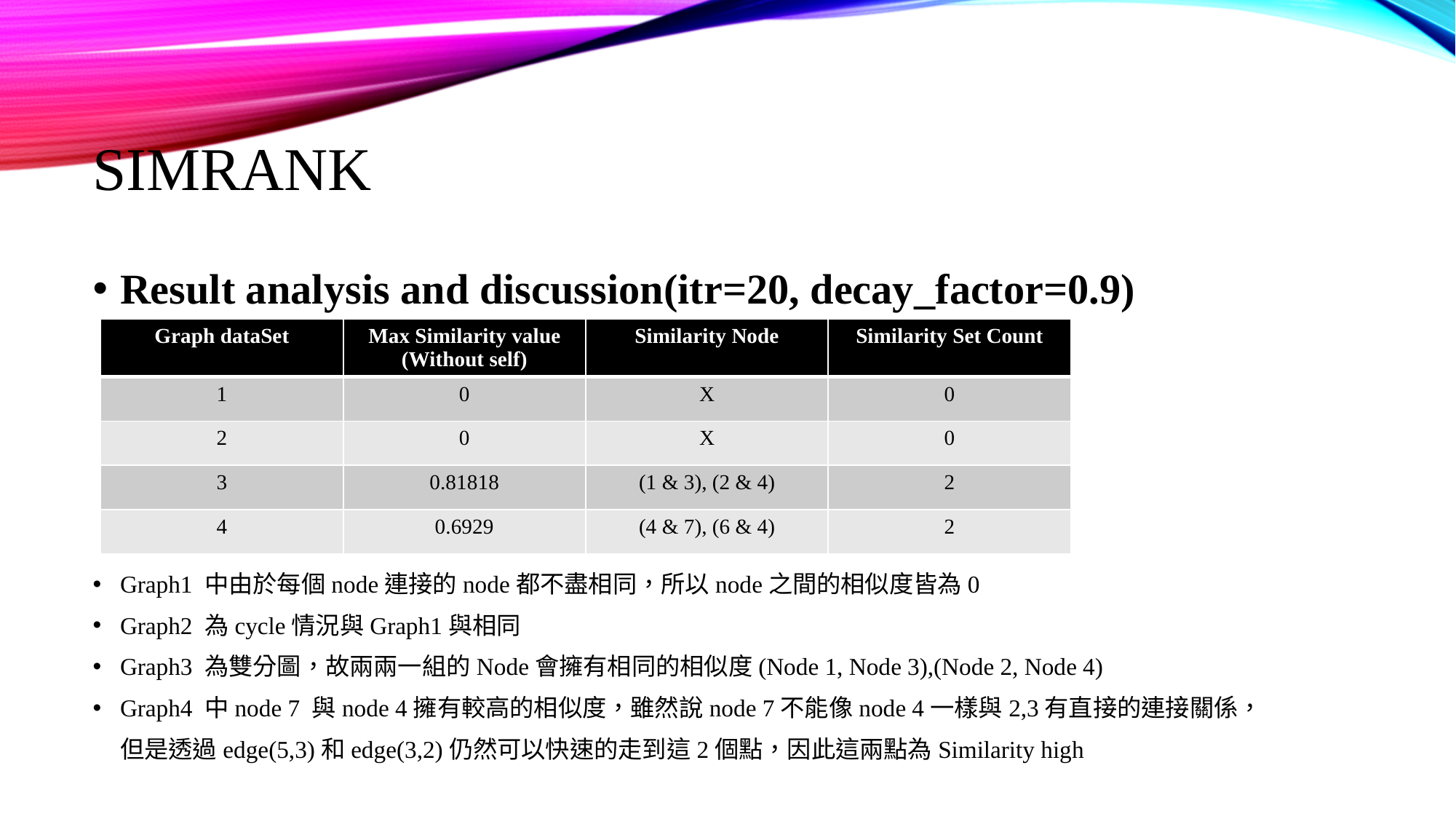

# SimRank

Result analysis and discussion(itr=20, decay_factor=0.9)

Graph1 中由於每個node連接的node都不盡相同，所以node之間的相似度皆為0
Graph2 為cycle情況與Graph1與相同
Graph3 為雙分圖，故兩兩一組的Node會擁有相同的相似度(Node 1, Node 3),(Node 2, Node 4)
Graph4 中node 7 與node 4擁有較高的相似度，雖然說node 7不能像node 4一樣與2,3有直接的連接關係，
    但是透過edge(5,3)和edge(3,2)仍然可以快速的走到這2個點，因此這兩點為Similarity high
| Graph dataSet | Max Similarity value (Without self) | Similarity Node | Similarity Set Count |
| --- | --- | --- | --- |
| 1 | 0 | X | 0 |
| 2 | 0 | X | 0 |
| 3 | 0.81818 | (1 & 3), (2 & 4) | 2 |
| 4 | 0.6929 | (4 & 7), (6 & 4) | 2 |